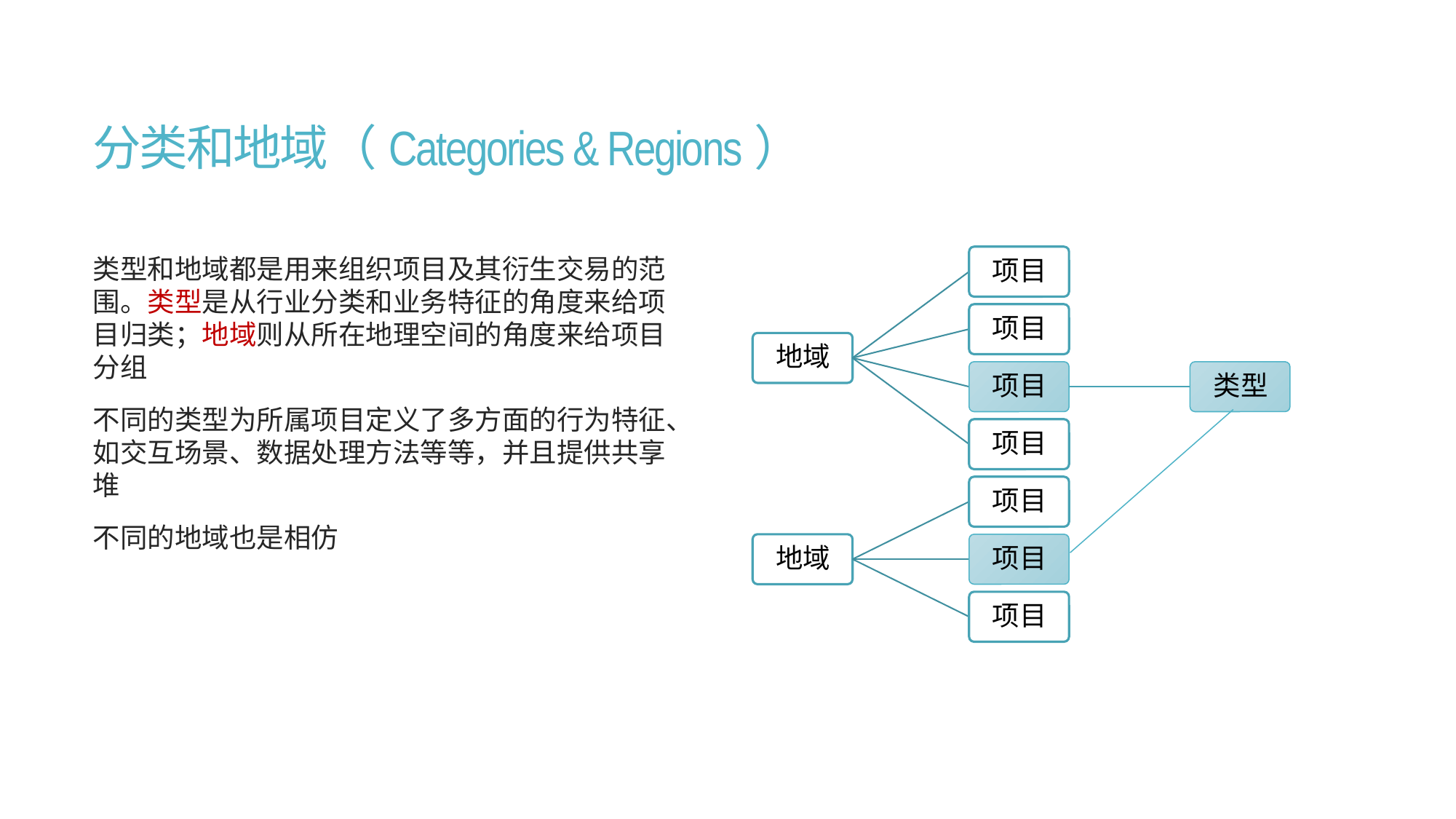

# 分类和地域（Categories & Regions）
类型和地域都是用来组织项目及其衍生交易的范围。类型是从行业分类和业务特征的角度来给项目归类；地域则从所在地理空间的角度来给项目分组
不同的类型为所属项目定义了多方面的行为特征、如交互场景、数据处理方法等等，并且提供共享堆
不同的地域也是相仿
地域

项目

项目

项目

类型

项目
地域

项目

项目

项目